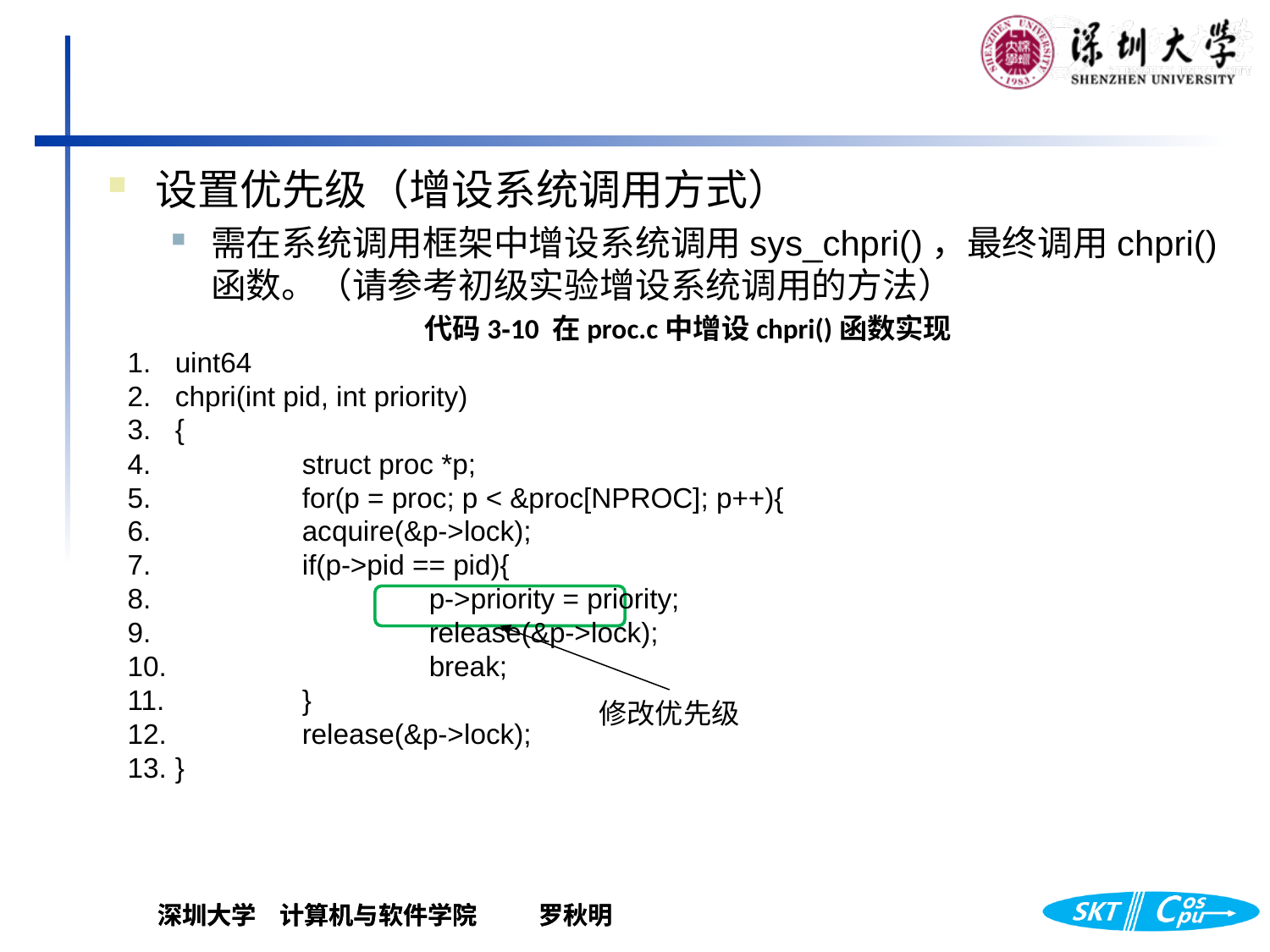

设置优先级（增设系统调用方式）
需在系统调用框架中增设系统调用sys_chpri()，最终调用chpri()函数。（请参考初级实验增设系统调用的方法）
代码3‑10 在proc.c中增设chpri()函数实现
uint64
chpri(int pid, int priority)
{
 	struct proc *p;
 	for(p = proc; p < &proc[NPROC]; p++){
 	acquire(&p->lock);
 	if(p->pid == pid){
 		p->priority = priority;
 		release(&p->lock);
 		break;
 	}
 	release(&p->lock);
}

修改优先级